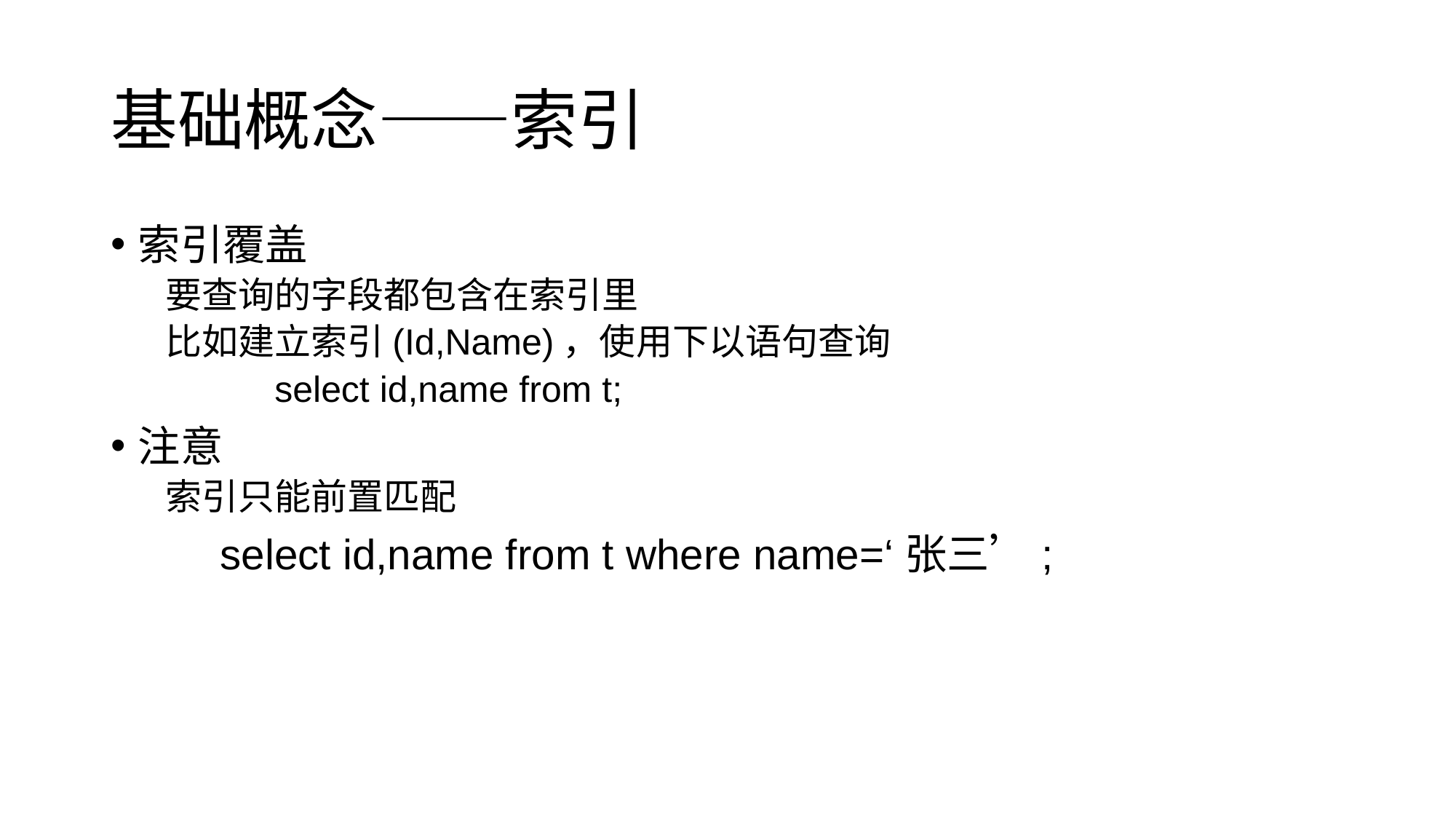

# 基础概念——索引
索引覆盖
要查询的字段都包含在索引里
比如建立索引(Id,Name)，使用下以语句查询
	select id,name from t;
注意
索引只能前置匹配
	select id,name from t where name=‘张三’;